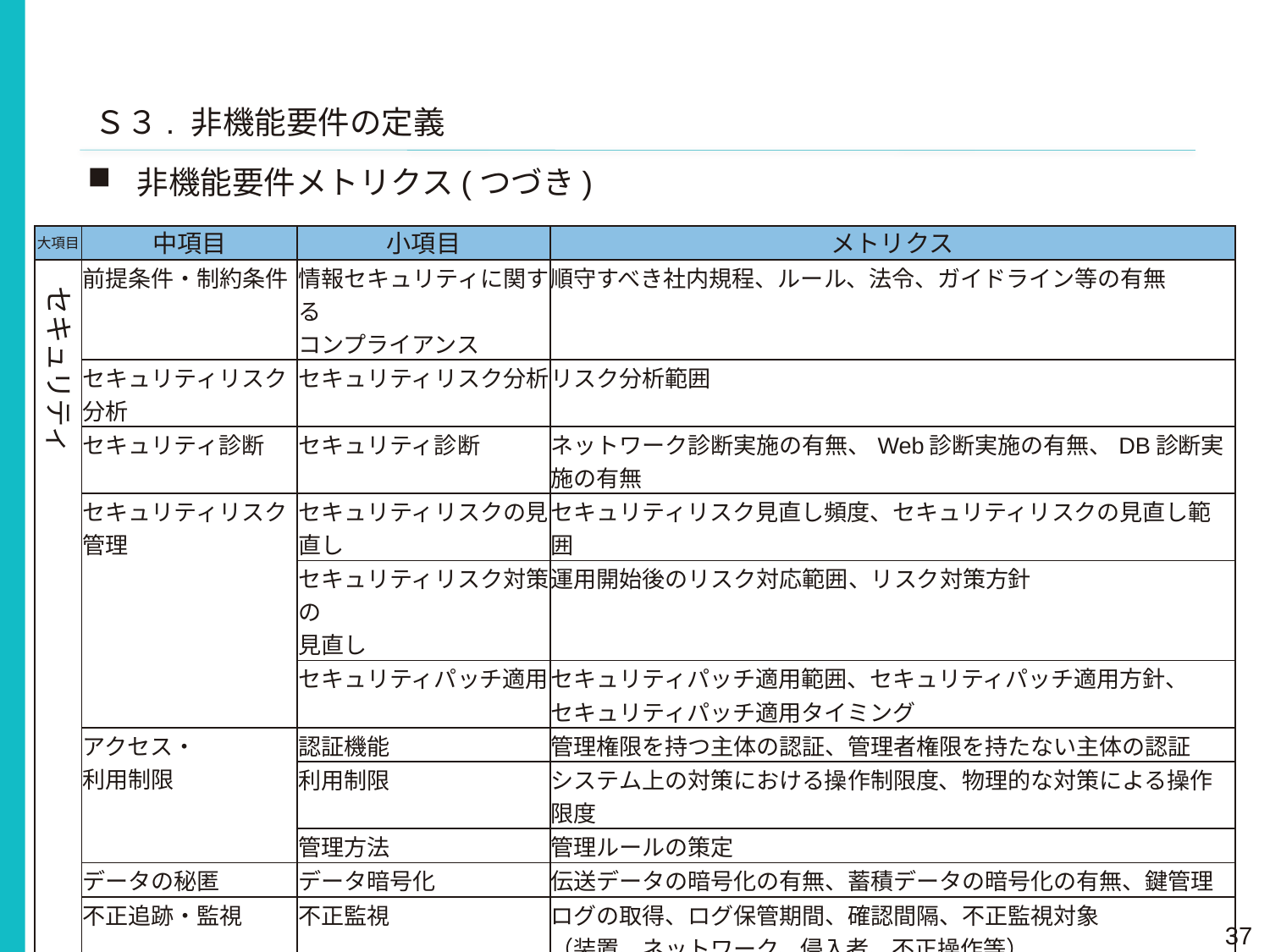

Ｓ３. 非機能要件の定義
非機能要件メトリクス(つづき)
| 大項目 | 中項目 | 小項目 | メトリクス |
| --- | --- | --- | --- |
|  | 前提条件・制約条件 | 情報セキュリティに関する コンプライアンス | 順守すべき社内規程、ルール、法令、ガイドライン等の有無 |
|  | セキュリティリスク分析 | セキュリティリスク分析 | リスク分析範囲 |
|  | セキュリティ診断 | セキュリティ診断 | ネットワーク診断実施の有無、Web診断実施の有無、DB診断実施の有無 |
|  | セキュリティリスク管理 | セキュリティリスクの見直し | セキュリティリスク見直し頻度、セキュリティリスクの見直し範囲 |
|  |  | セキュリティリスク対策の 見直し | 運用開始後のリスク対応範囲、リスク対策方針 |
|  |  | セキュリティパッチ適用 | セキュリティパッチ適用範囲、セキュリティパッチ適用方針、 セキュリティパッチ適用タイミング |
|  | アクセス・ 利用制限 | 認証機能 | 管理権限を持つ主体の認証、管理者権限を持たない主体の認証 |
|  |  | 利用制限 | システム上の対策における操作制限度、物理的な対策による操作限度 |
|  |  | 管理方法 | 管理ルールの策定 |
|  | データの秘匿 | データ暗号化 | 伝送データの暗号化の有無、蓄積データの暗号化の有無、鍵管理 |
|  | 不正追跡・監視 | 不正監視 | ログの取得、ログ保管期間、確認間隔、不正監視対象 （装置、ネットワーク、侵入者、不正操作等） |
|  |  | データ検証 | デジタル署名の利用の有無、確認間隔 |
|  | ネットワーク対策 | ネットワーク制御 | 通信制御 |
|  |  | 不正検知 | 不正通信の検知範囲 |
|  |  | サービス停止攻撃の回避 | ネットワークの輻輳対策 |
|  | マルウェア対策 | マルウェア対策 | マルウェア対策実施範囲、リアルタイムスキャンの実施、 フルスキャンの定期チェックタイミング |
|  | Web対策 | Web実装対策 | セキュアコーディング、Webサーバの設定等による対策の強化、 WAFの導入の有無 |
セキュリティ
37